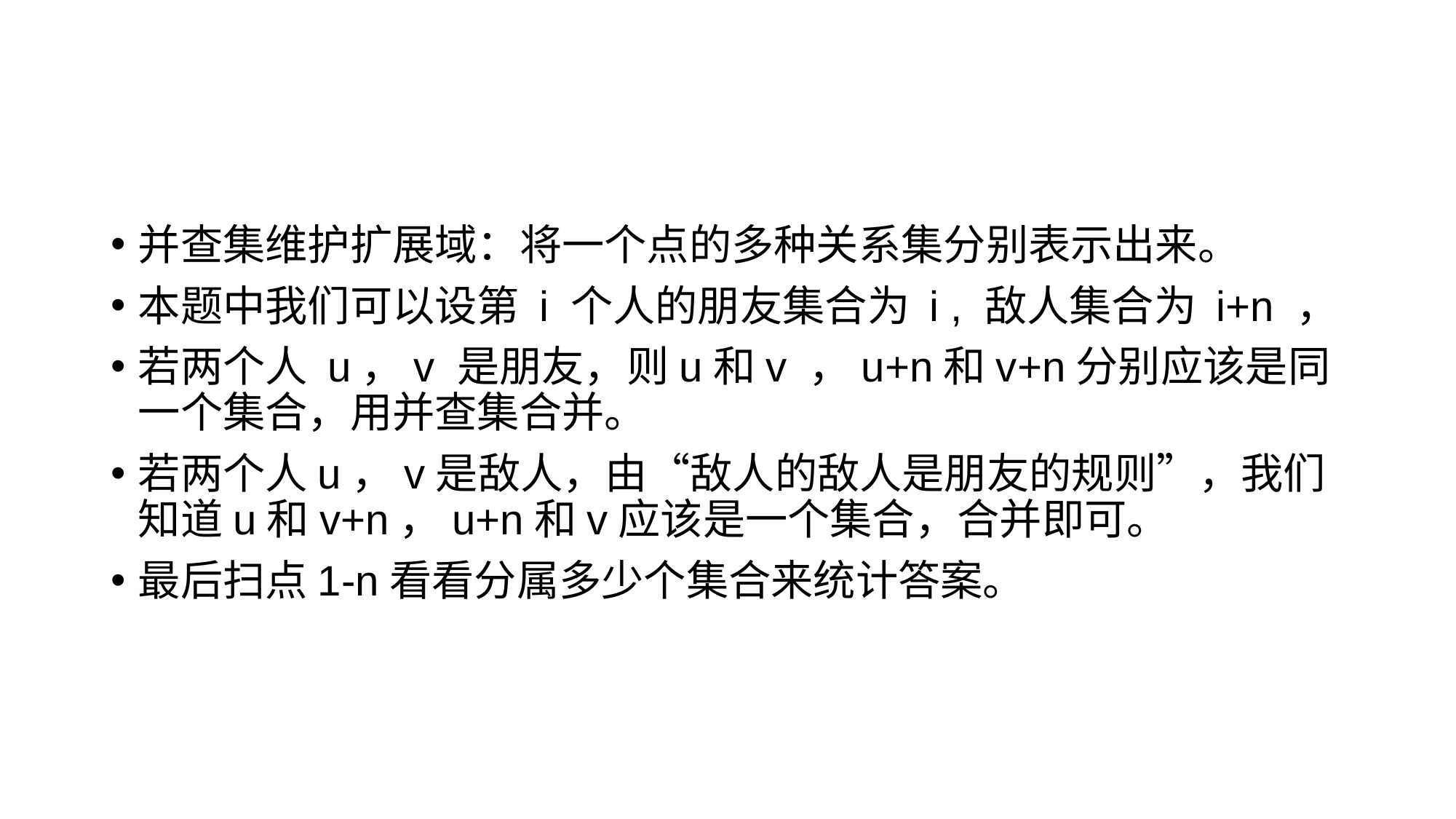

#
并查集维护扩展域：将一个点的多种关系集分别表示出来。
本题中我们可以设第 i 个人的朋友集合为 i , 敌人集合为 i+n ，
若两个人 u，v 是朋友，则u和v ，u+n和v+n分别应该是同一个集合，用并查集合并。
若两个人u，v是敌人，由“敌人的敌人是朋友的规则”，我们知道u和v+n，u+n和v应该是一个集合，合并即可。
最后扫点1-n看看分属多少个集合来统计答案。